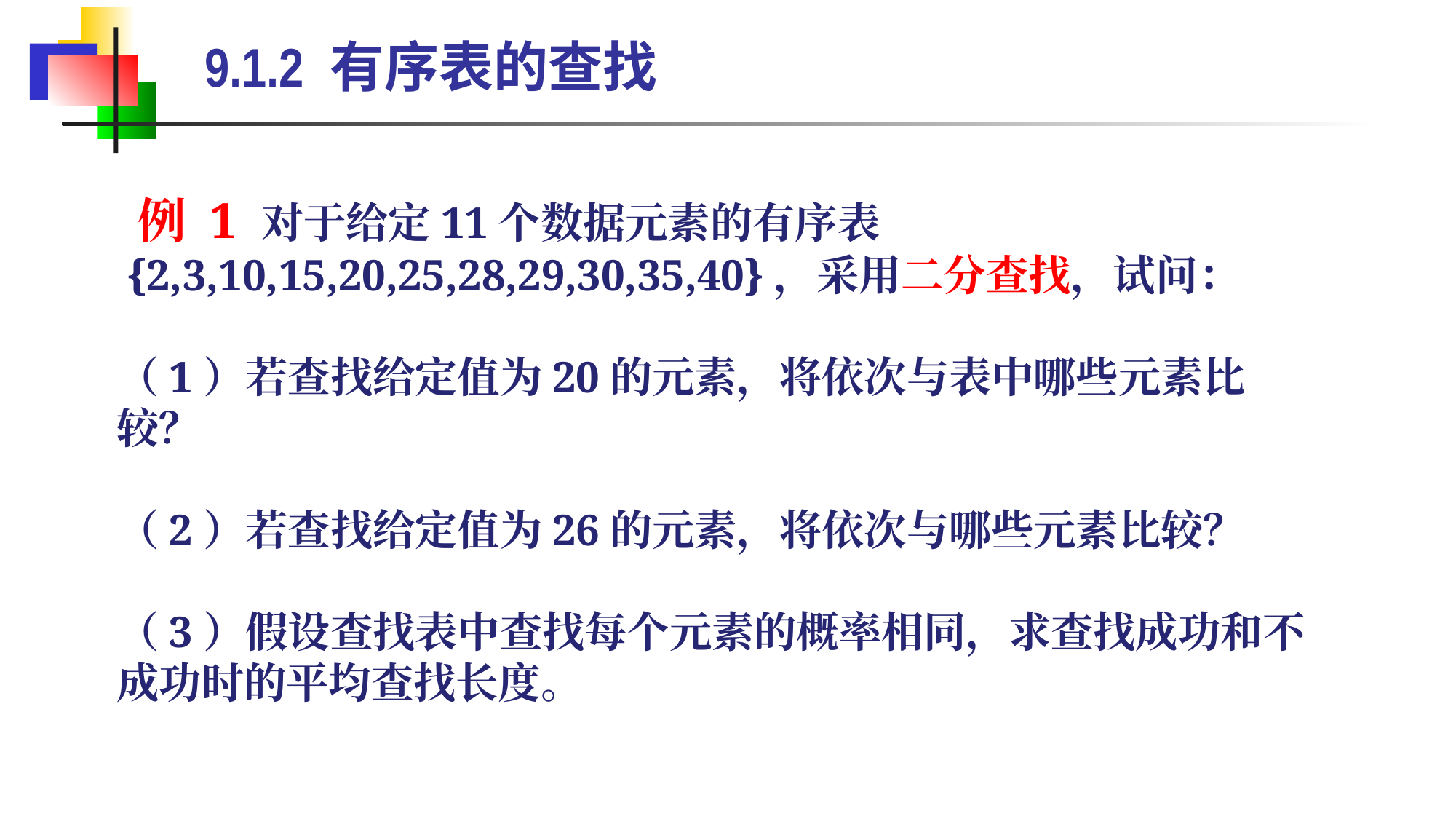

9.1.2 有序表的查找
 例 1 对于给定11个数据元素的有序表
 {2,3,10,15,20,25,28,29,30,35,40}，采用二分查找，试问：

（1）若查找给定值为20的元素，将依次与表中哪些元素比
较？

（2）若查找给定值为26的元素，将依次与哪些元素比较？

（3）假设查找表中查找每个元素的概率相同，求查找成功和不成功时的平均查找长度。